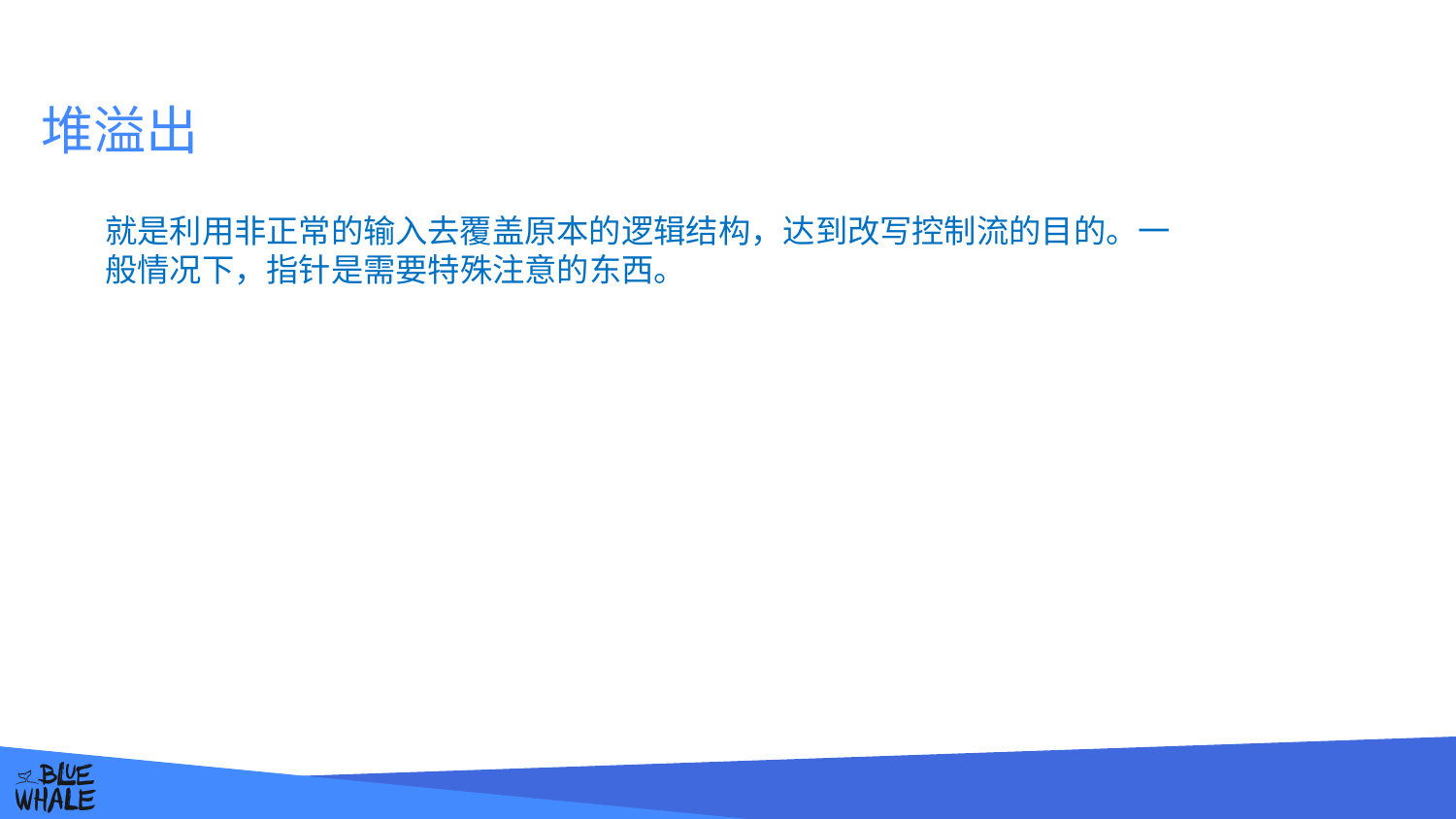

# 堆溢出
就是利用非正常的输入去覆盖原本的逻辑结构，达到改写控制流的目的。一般情况下，指针是需要特殊注意的东西。